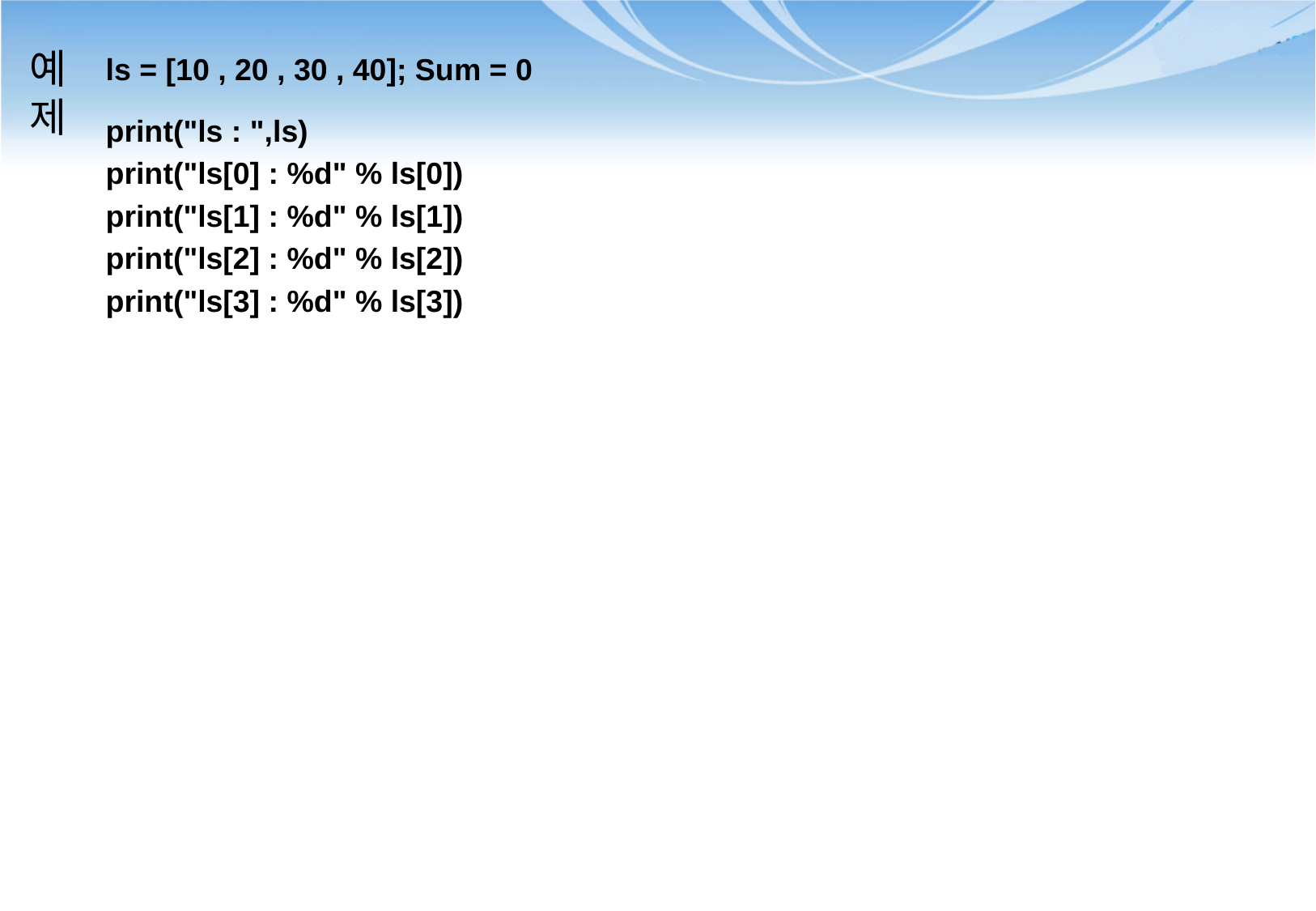

# 예 제
ls = [10 , 20 , 30 , 40]; Sum = 0

print("ls : ",ls)
print("ls[0] : %d" % ls[0])
print("ls[1] : %d" % ls[1])
print("ls[2] : %d" % ls[2])
print("ls[3] : %d" % ls[3])